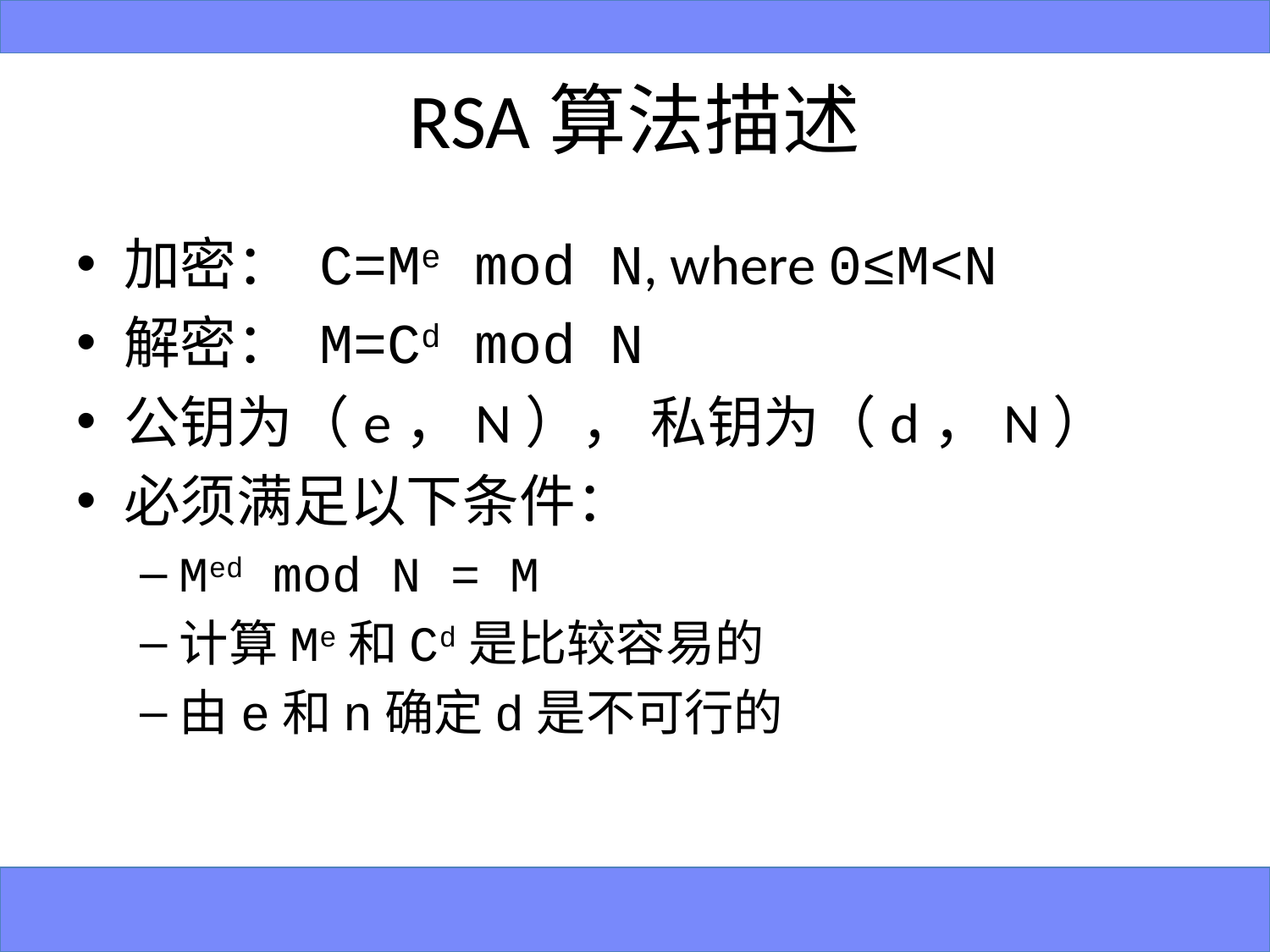

# RSA算法描述
加密： C=Me mod N, where 0≤M<N
解密： M=Cd mod N
公钥为（e，N）， 私钥为（d，N）
必须满足以下条件：
Med mod N = M
计算Me和Cd是比较容易的
由e和n确定d是不可行的
27
公钥密码和密码管理